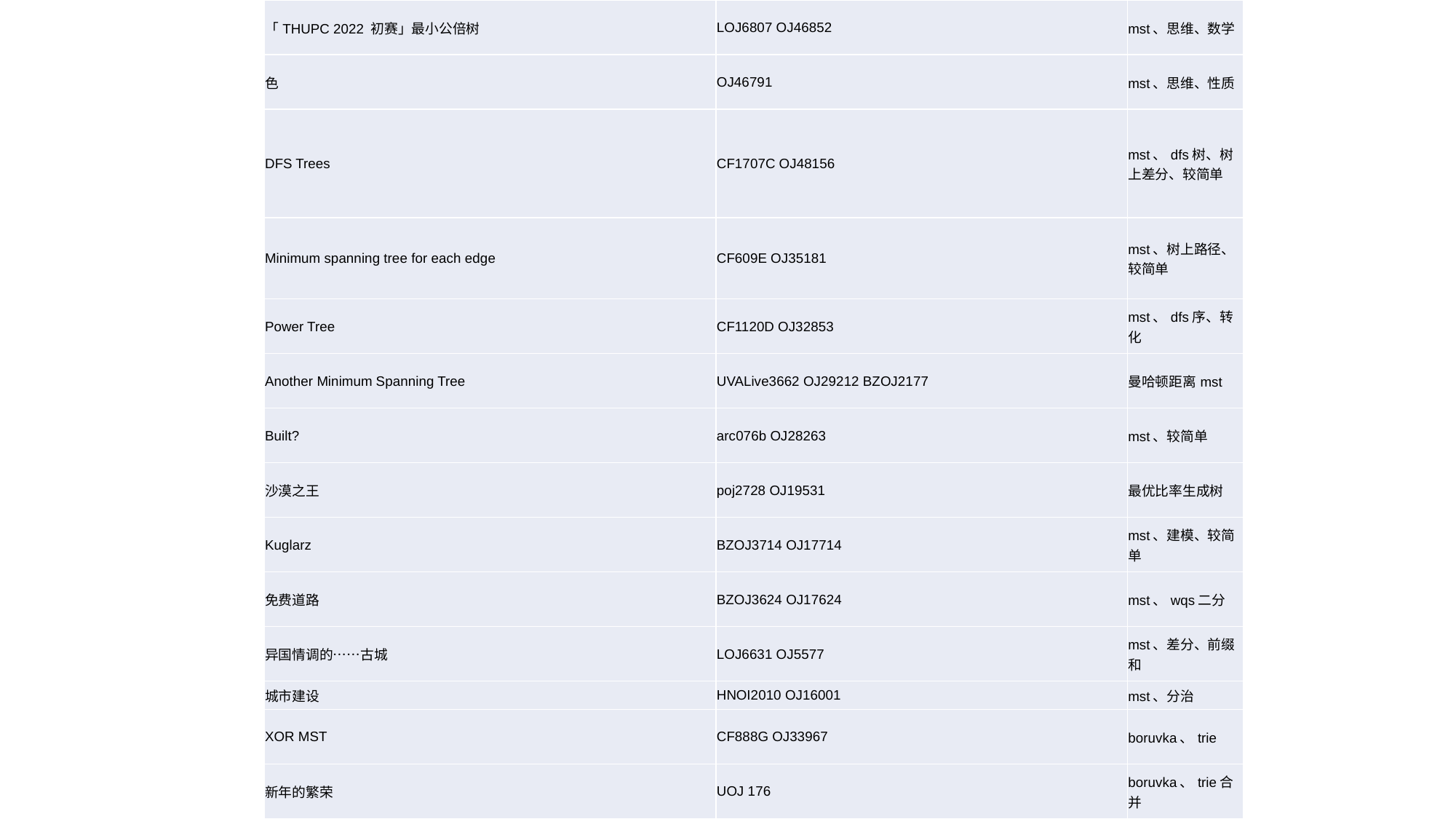

| 「THUPC 2022 初赛」最小公倍树 | LOJ6807 OJ46852 | mst、思维、数学 |
| --- | --- | --- |
| 色 | OJ46791 | mst、思维、性质 |
| DFS Trees | CF1707C OJ48156 | mst、dfs树、树上差分、较简单 |
| Minimum spanning tree for each edge | CF609E OJ35181 | mst、树上路径、较简单 |
| Power Tree | CF1120D OJ32853 | mst、dfs序、转化 |
| Another Minimum Spanning Tree | UVALive3662 OJ29212 BZOJ2177 | 曼哈顿距离mst |
| Built? | arc076b OJ28263 | mst、较简单 |
| 沙漠之王 | poj2728 OJ19531 | 最优比率生成树 |
| Kuglarz | BZOJ3714 OJ17714 | mst、建模、较简单 |
| 免费道路 | BZOJ3624 OJ17624 | mst、wqs二分 |
| 异国情调的……古城 | LOJ6631 OJ5577 | mst、差分、前缀和 |
| 城市建设 | HNOI2010 OJ16001 | mst、分治 |
| XOR MST | CF888G OJ33967 | boruvka、trie |
| 新年的繁荣 | UOJ 176 | boruvka、trie合并 |
#